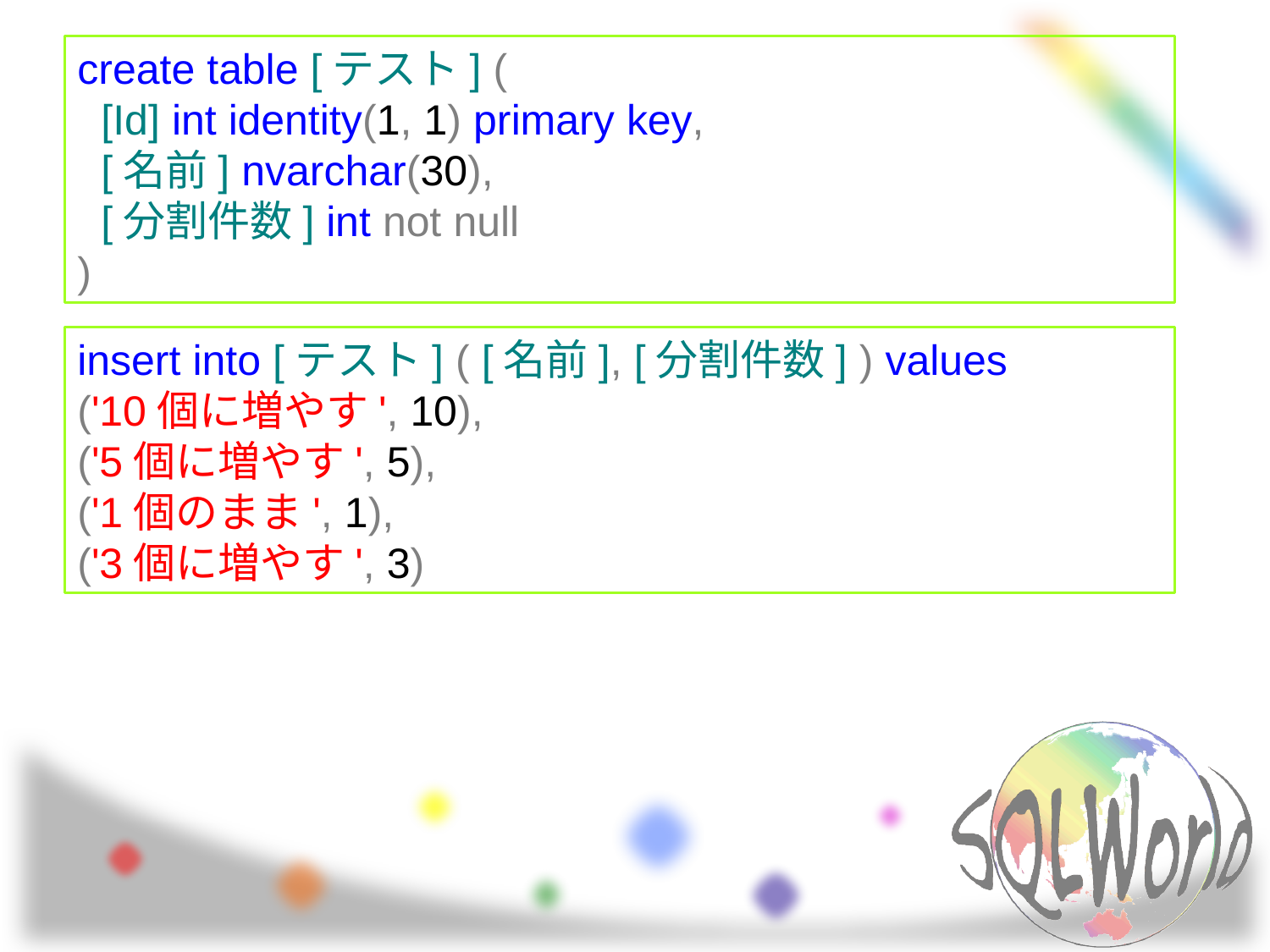

create table [テスト] (
  [Id] int identity(1, 1) primary key,
  [名前] nvarchar(30),
  [分割件数] int not null
)
insert into [テスト] ( [名前], [分割件数] ) values
('10個に増やす', 10),
('5個に増やす', 5),
('1個のまま', 1),
('3個に増やす', 3)